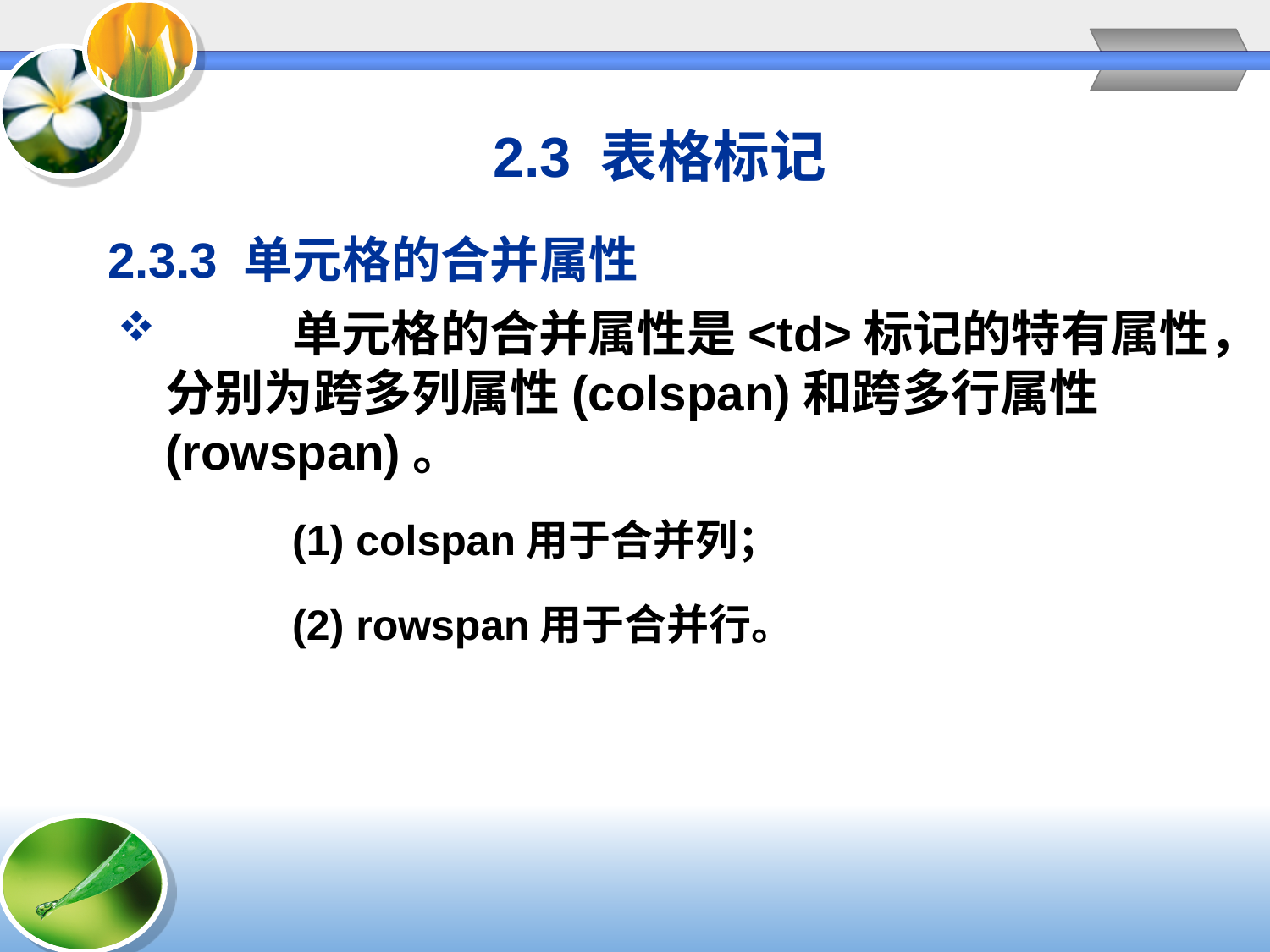

# 2.3 表格标记
2.3.3 单元格的合并属性
	单元格的合并属性是<td>标记的特有属性，分别为跨多列属性(colspan)和跨多行属性(rowspan)。
		(1) colspan用于合并列；
		(2) rowspan用于合并行。